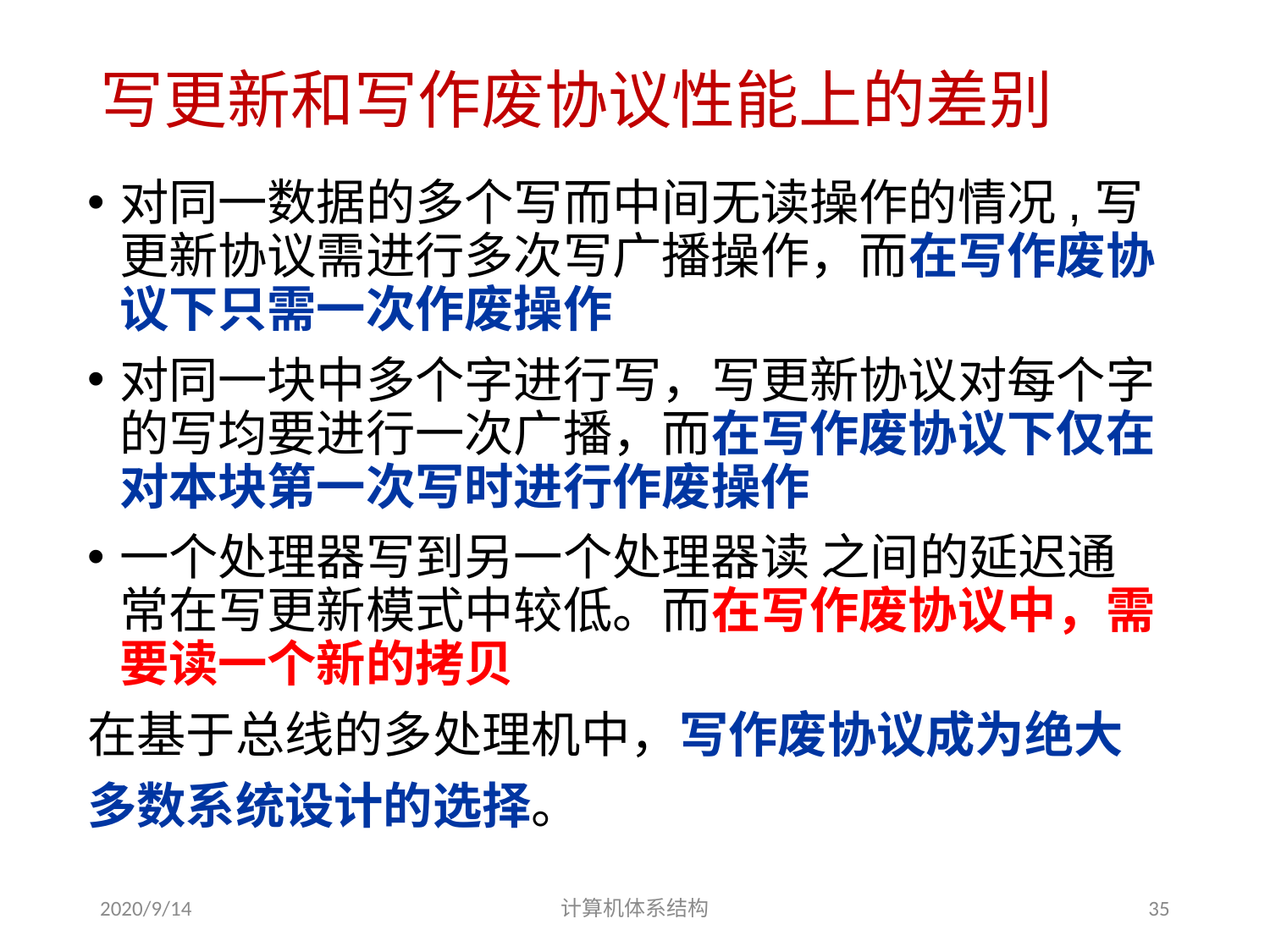

# 写更新和写作废协议性能上的差别
对同一数据的多个写而中间无读操作的情况,写更新协议需进行多次写广播操作，而在写作废协议下只需一次作废操作
对同一块中多个字进行写，写更新协议对每个字的写均要进行一次广播，而在写作废协议下仅在对本块第一次写时进行作废操作
一个处理器写到另一个处理器读 之间的延迟通常在写更新模式中较低。而在写作废协议中，需要读一个新的拷贝
在基于总线的多处理机中，写作废协议成为绝大
多数系统设计的选择。
2020/9/14
计算机体系结构
35